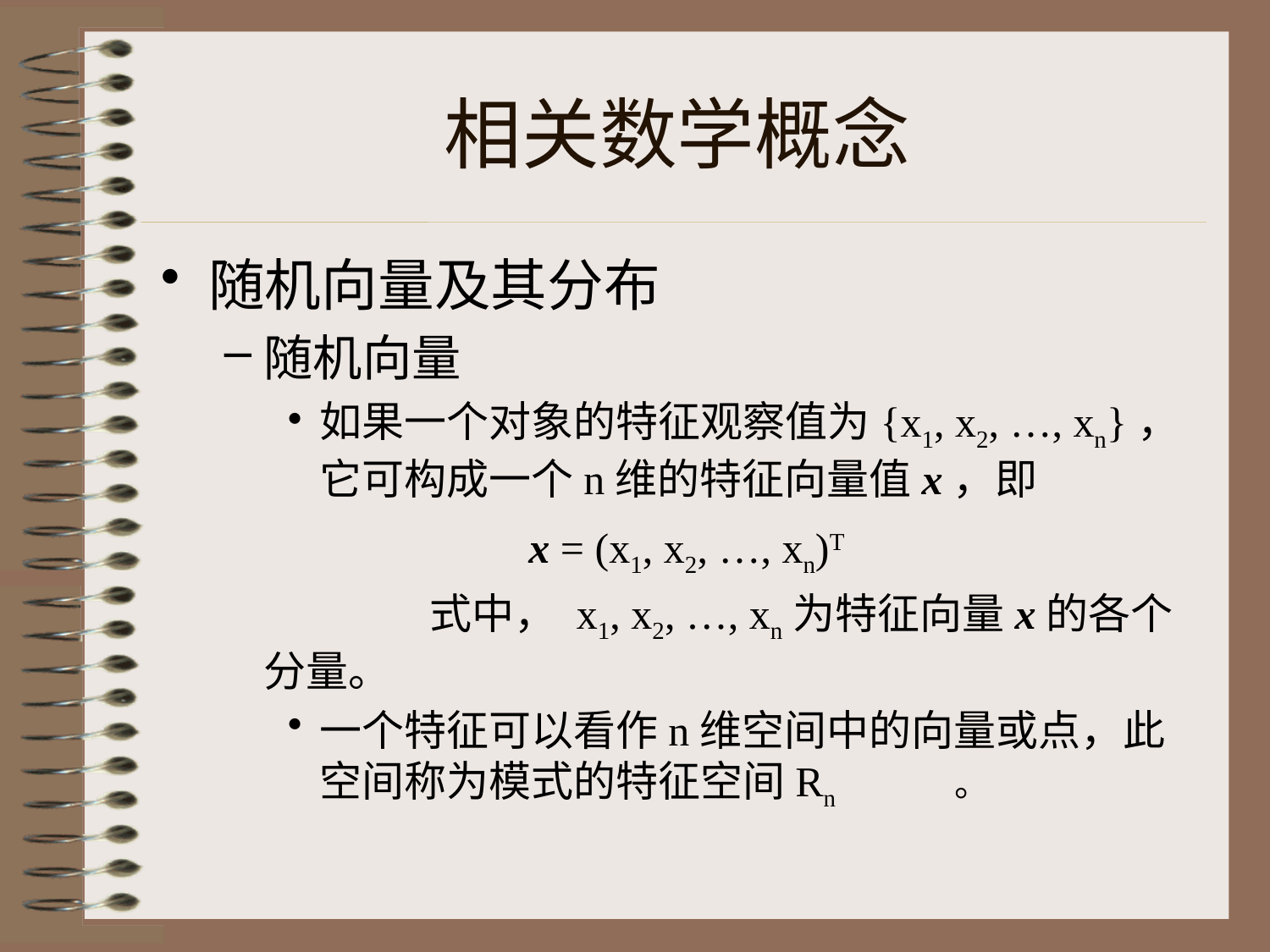

# 相关数学概念
随机向量及其分布
随机向量
如果一个对象的特征观察值为{x1, x2, …, xn}，它可构成一个n维的特征向量值x，即
			 x = (x1, x2, …, xn)T
		   式中， x1, x2, …, xn为特征向量x的各个分量。
一个特征可以看作n维空间中的向量或点，此空间称为模式的特征空间Rn	。